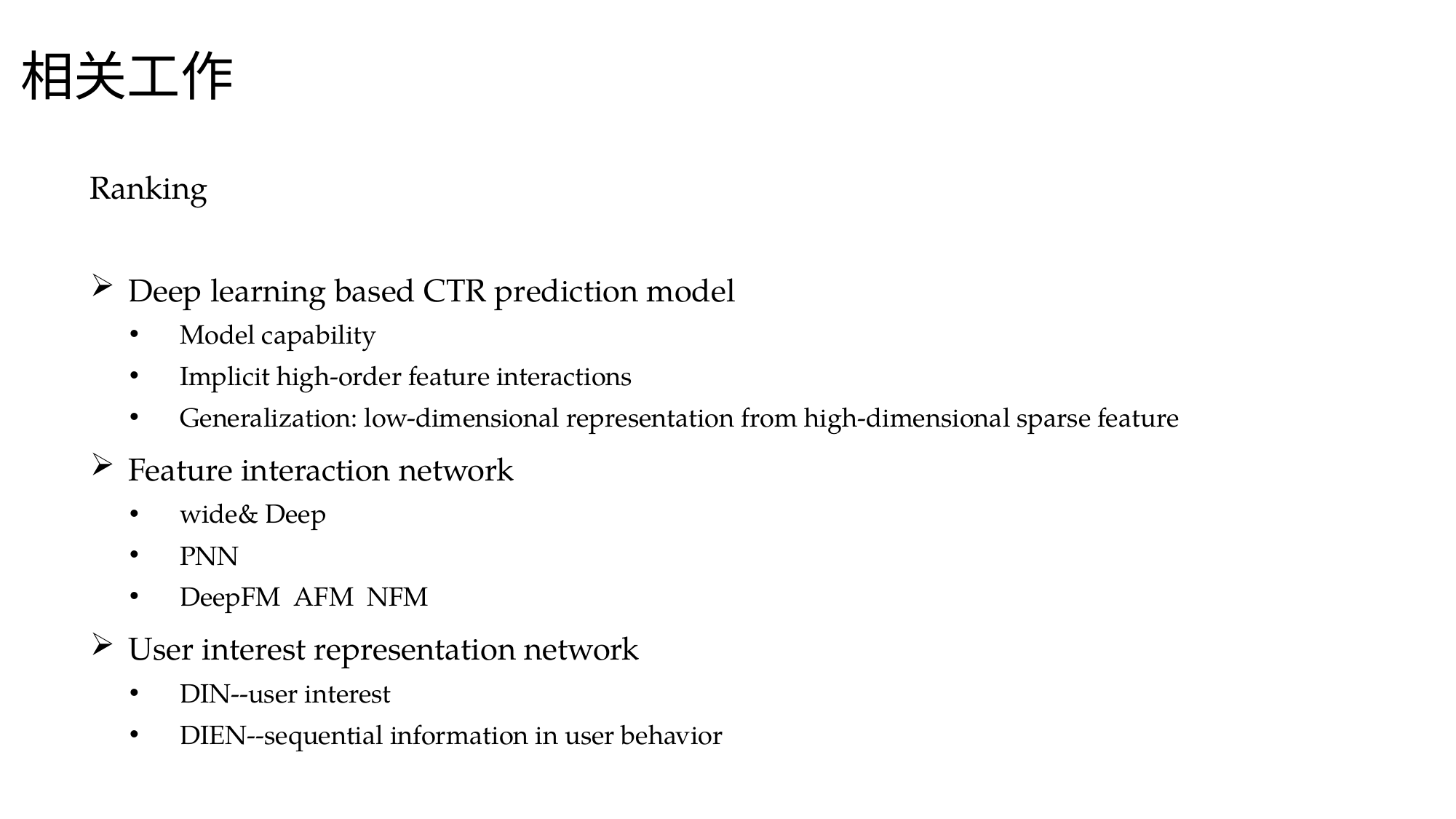

# 相关工作
Ranking

Deep learning based CTR prediction model
Model capability
Implicit high-order feature interactions
Generalization: low-dimensional representation from high-dimensional sparse feature
Feature interaction network
wide& Deep
PNN
DeepFM  AFM  NFM
User interest representation network
DIN--user interest
DIEN--sequential information in user behavior